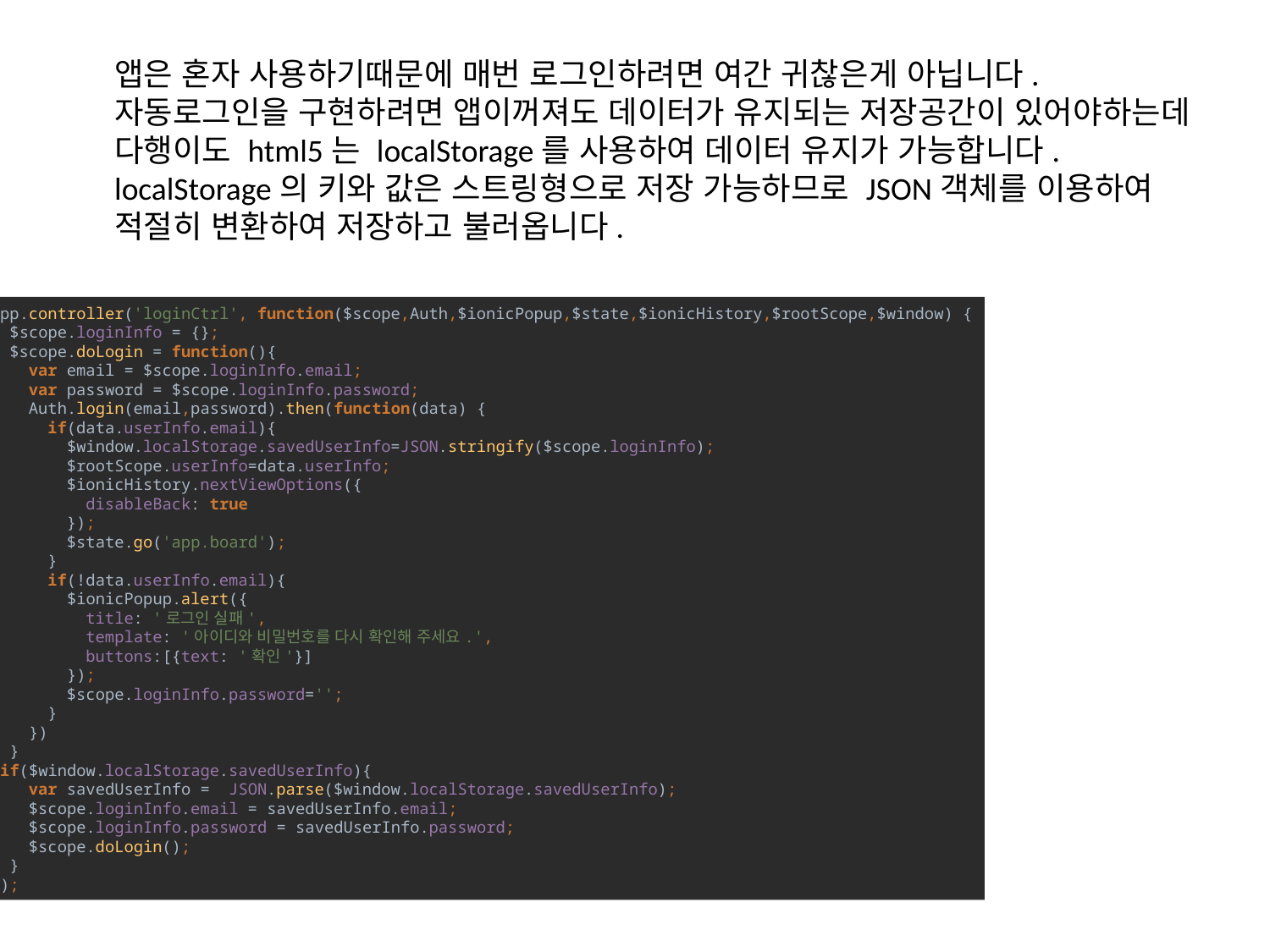

앱은 혼자 사용하기때문에 매번 로그인하려면 여간 귀찮은게 아닙니다.
자동로그인을 구현하려면 앱이꺼져도 데이터가 유지되는 저장공간이 있어야하는데
다행이도 html5는 localStorage를 사용하여 데이터 유지가 가능합니다.
localStorage의 키와 값은 스트링형으로 저장 가능하므로 JSON객체를 이용하여
적절히 변환하여 저장하고 불러옵니다.
app.controller('loginCtrl', function($scope,Auth,$ionicPopup,$state,$ionicHistory,$rootScope,$window) {
  $scope.loginInfo = {};
  $scope.doLogin = function(){
    var email = $scope.loginInfo.email;
    var password = $scope.loginInfo.password;
    Auth.login(email,password).then(function(data) {
      if(data.userInfo.email){
        $window.localStorage.savedUserInfo=JSON.stringify($scope.loginInfo);
        $rootScope.userInfo=data.userInfo;
        $ionicHistory.nextViewOptions({
          disableBack: true
        });
        $state.go('app.board');
      }
      if(!data.userInfo.email){
        $ionicPopup.alert({
          title: '로그인 실패',
          template: '아이디와 비밀번호를 다시 확인해 주세요.',
          buttons:[{text: '확인'}]
        });
        $scope.loginInfo.password='';
      }
    })
  }
 if($window.localStorage.savedUserInfo){
    var savedUserInfo =  JSON.parse($window.localStorage.savedUserInfo);
    $scope.loginInfo.email = savedUserInfo.email;
    $scope.loginInfo.password = savedUserInfo.password;
    $scope.doLogin();
  }
});